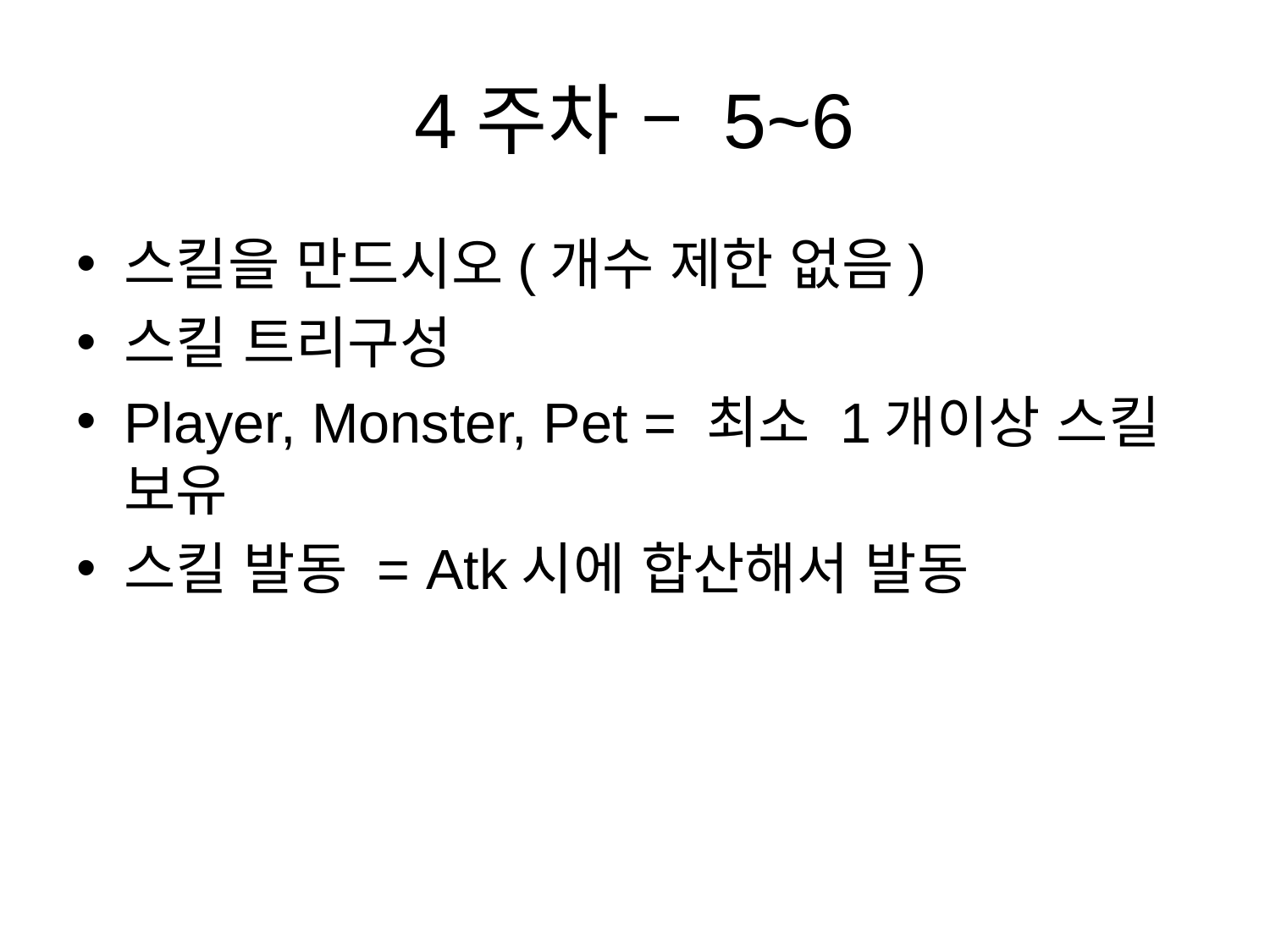

# 4주차 – 5~6
스킬을 만드시오(개수 제한 없음)
스킬 트리구성
Player, Monster, Pet = 최소 1개이상 스킬 보유
스킬 발동 = Atk시에 합산해서 발동